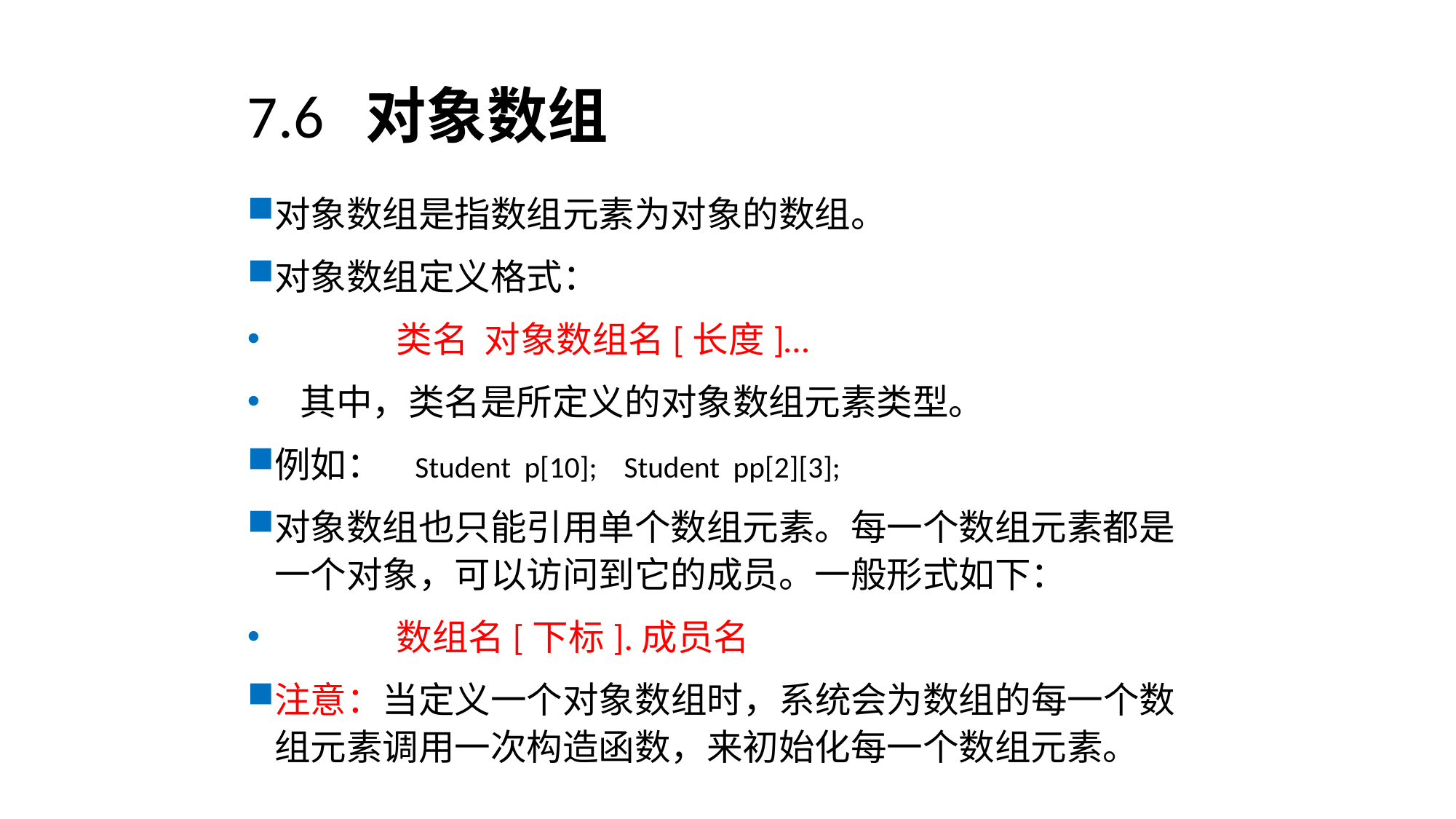

# 7.6  对象数组
对象数组是指数组元素为对象的数组。
对象数组定义格式：
                类名  对象数组名[长度]…
    其中，类名是所定义的对象数组元素类型。
例如：   Student  p[10];    Student  pp[2][3];
对象数组也只能引用单个数组元素。每一个数组元素都是一个对象，可以访问到它的成员。一般形式如下：
                数组名[下标].成员名
注意：当定义一个对象数组时，系统会为数组的每一个数组元素调用一次构造函数，来初始化每一个数组元素。